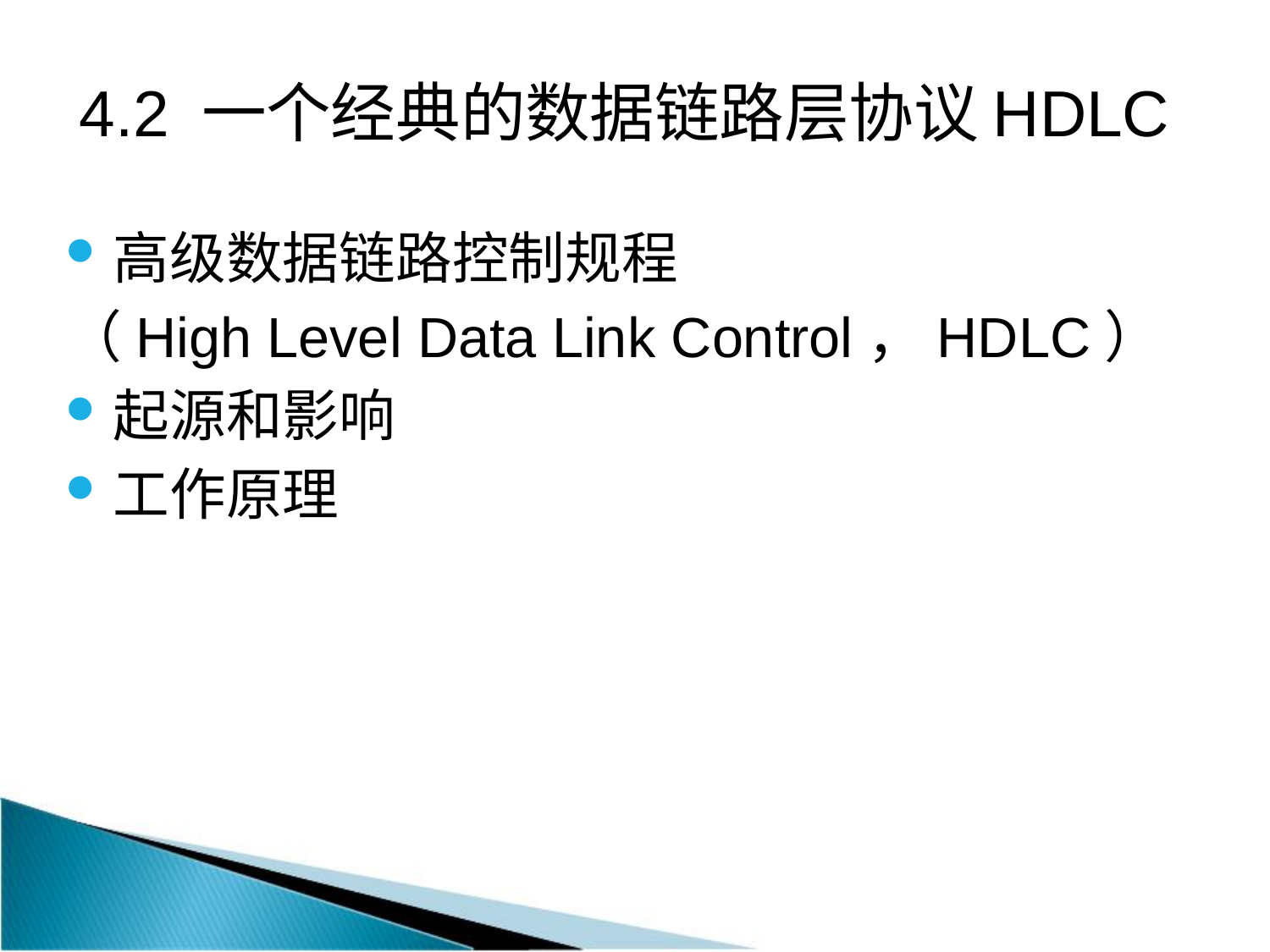

4.2 一个经典的数据链路层协议HDLC
高级数据链路控制规程
（High Level Data Link Control，HDLC）
起源和影响
工作原理